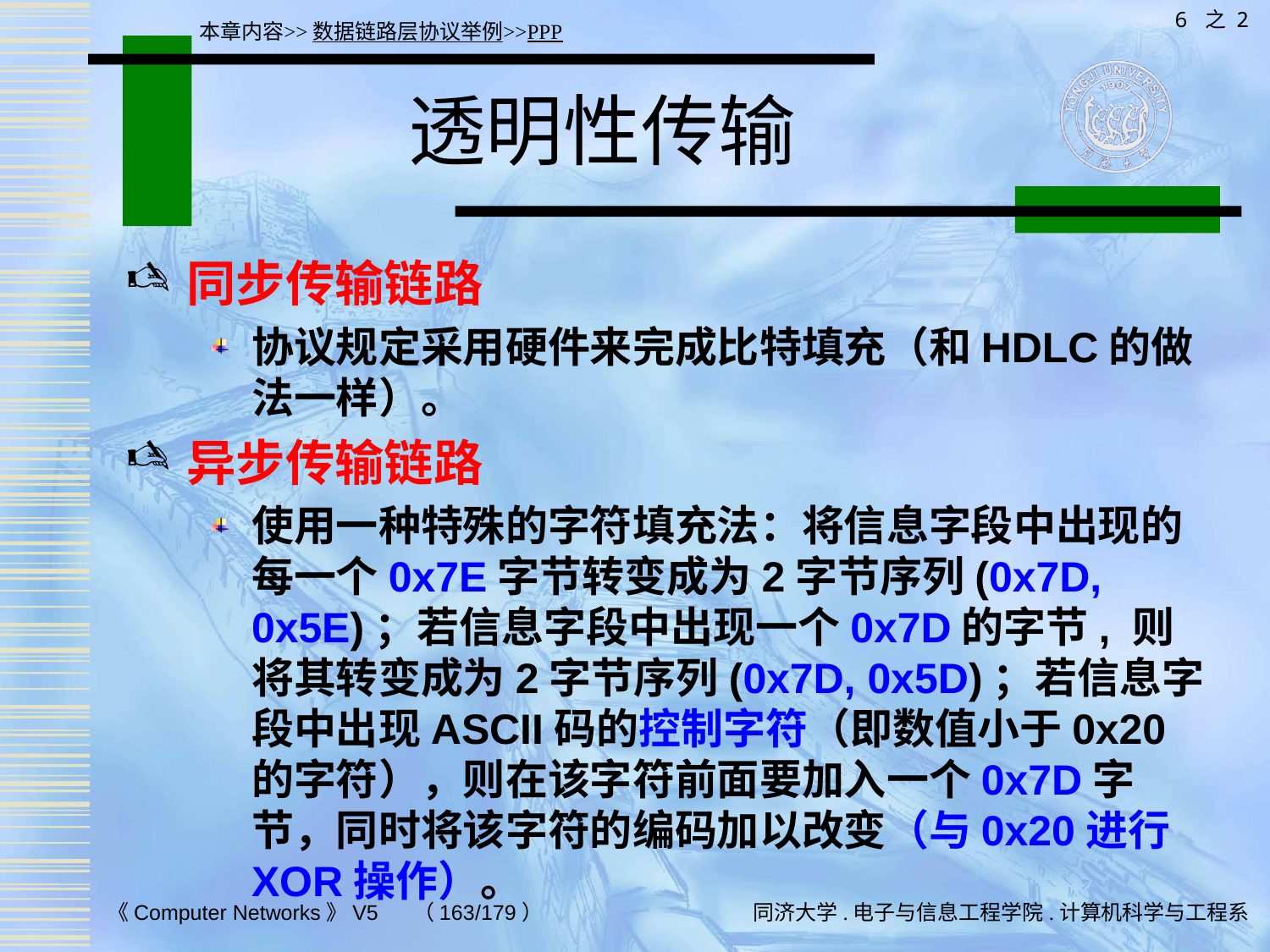

6 之 2
本章内容>>数据链路层协议举例>>PPP
# 透明性传输
同步传输链路
协议规定采用硬件来完成比特填充（和HDLC的做法一样）。
异步传输链路
使用一种特殊的字符填充法：将信息字段中出现的每一个0x7E字节转变成为2字节序列(0x7D, 0x5E)；若信息字段中出现一个0x7D的字节, 则将其转变成为2字节序列(0x7D, 0x5D)；若信息字段中出现ASCII码的控制字符（即数值小于0x20的字符），则在该字符前面要加入一个0x7D字节，同时将该字符的编码加以改变（与0x20进行XOR操作）。